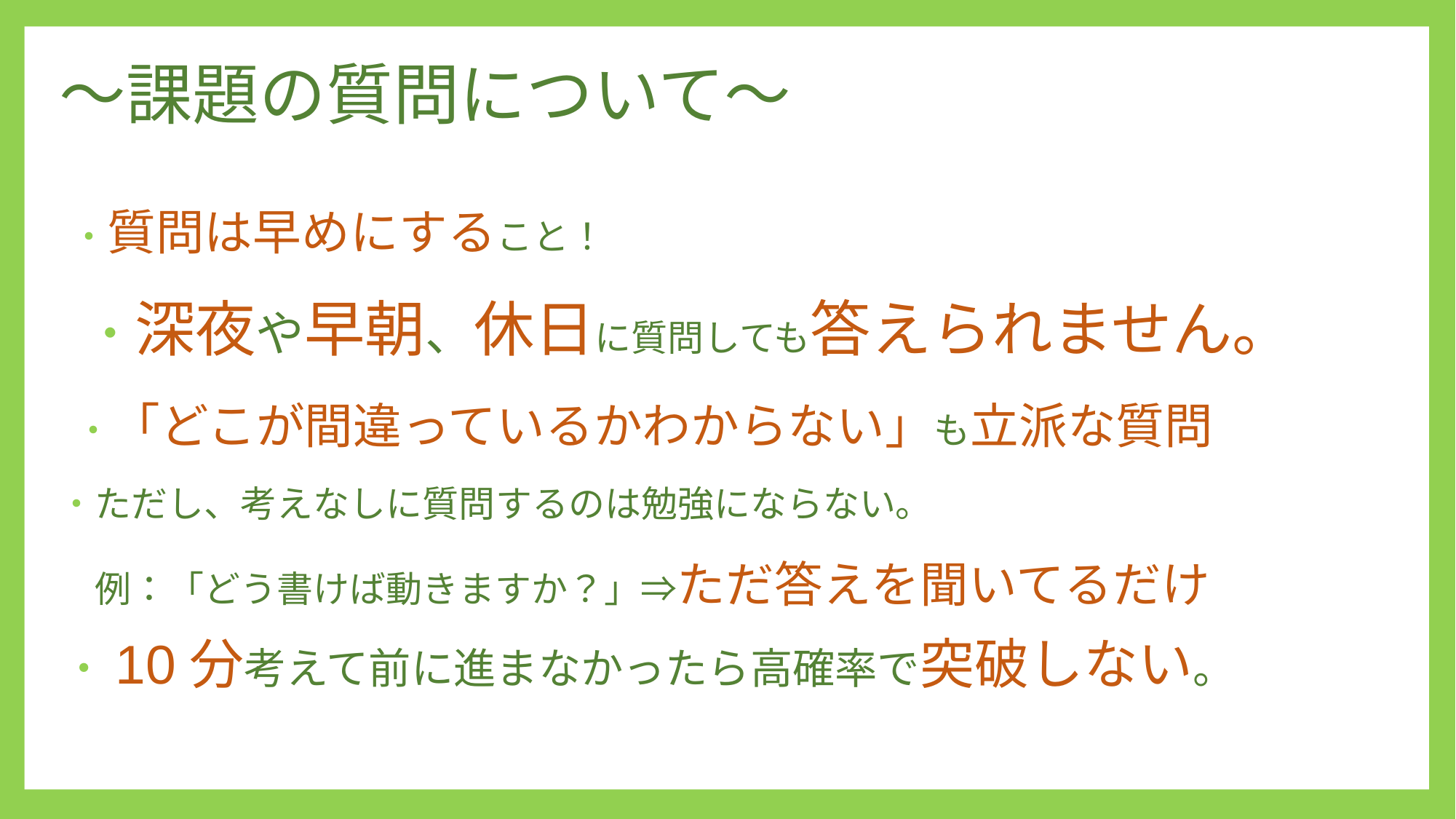

～課題の質問について～
・質問は早めにすること！
・深夜や早朝、休日に質問しても答えられません。
・「どこが間違っているかわからない」も立派な質問
・ただし、考えなしに質問するのは勉強にならない。
　例：「どう書けば動きますか？」⇒ただ答えを聞いてるだけ
・10分考えて前に進まなかったら高確率で突破しない。